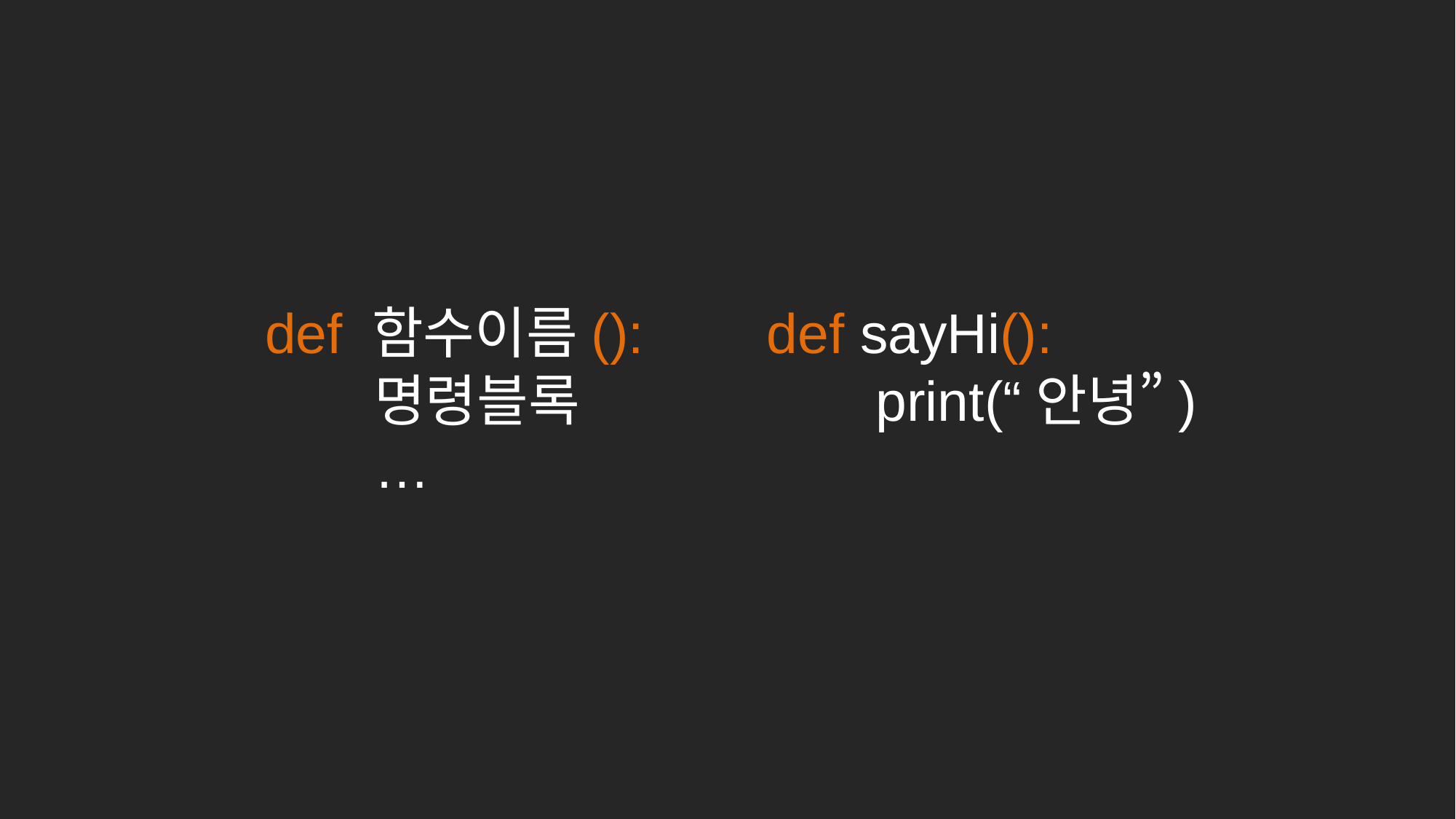

def sayHi():
	print(“안녕”)
def 함수이름():
	명령블록
	…